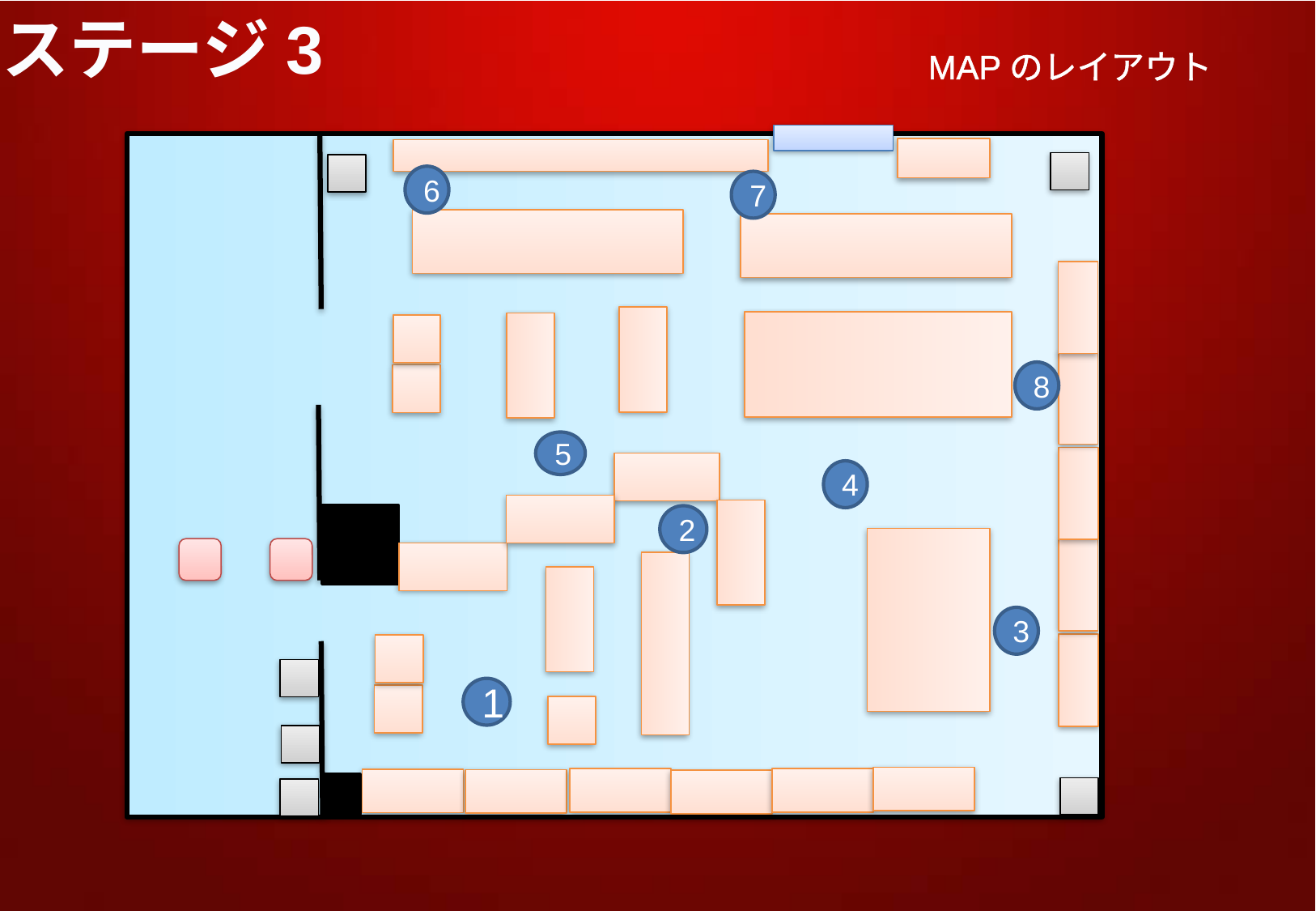

ステージ3
MAPのレイアウト

6
7
8
5
4
2
3
1